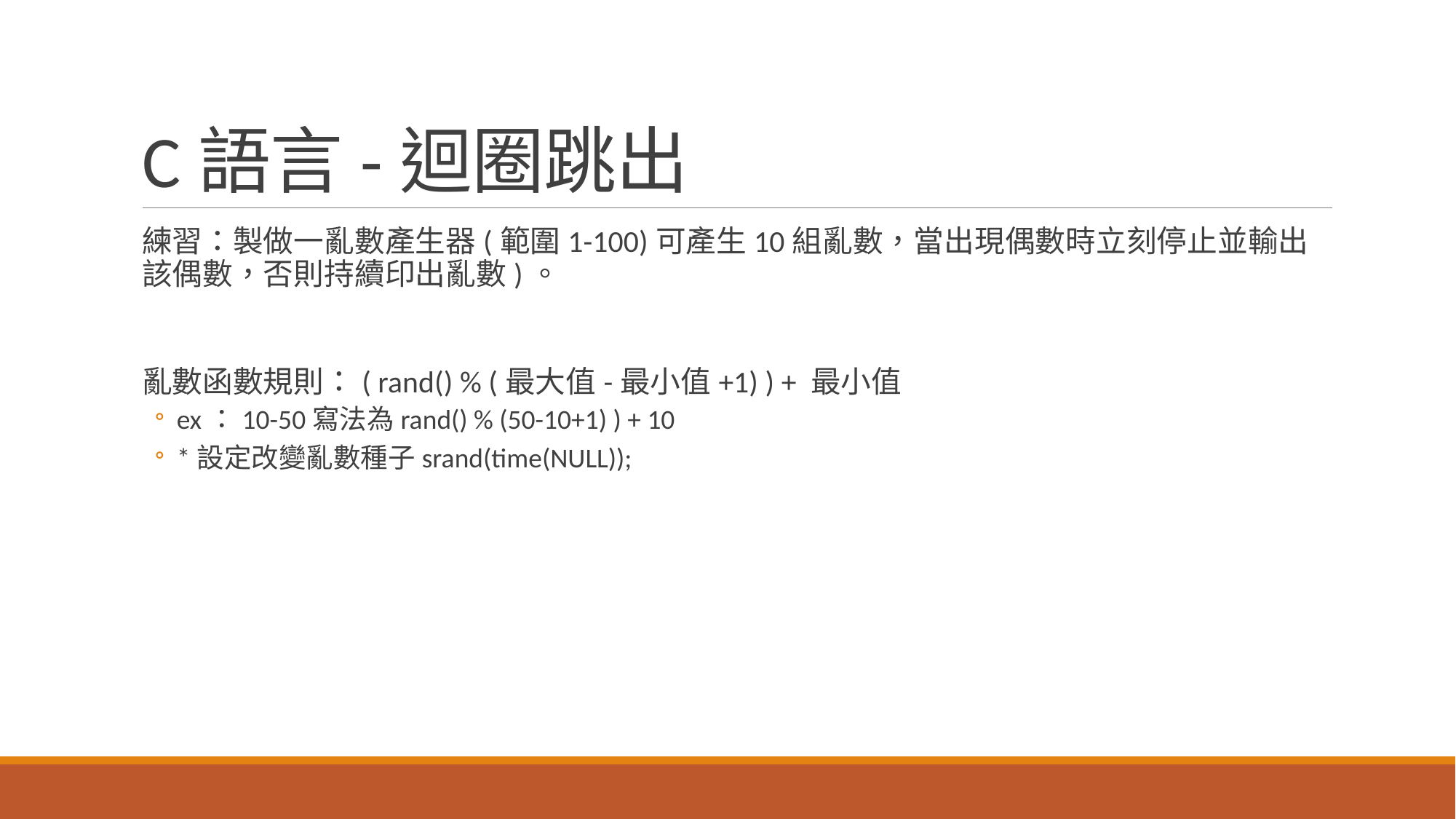

# C語言-迴圈跳出
練習：製做一亂數產生器(範圍1-100)可產生10組亂數，當出現偶數時立刻停止並輸出該偶數，否則持續印出亂數)。

亂數函數規則：( rand() % (最大值-最小值+1) ) + 最小值
ex：10-50寫法為rand() % (50-10+1) ) + 10
*設定改變亂數種子srand(time(NULL));